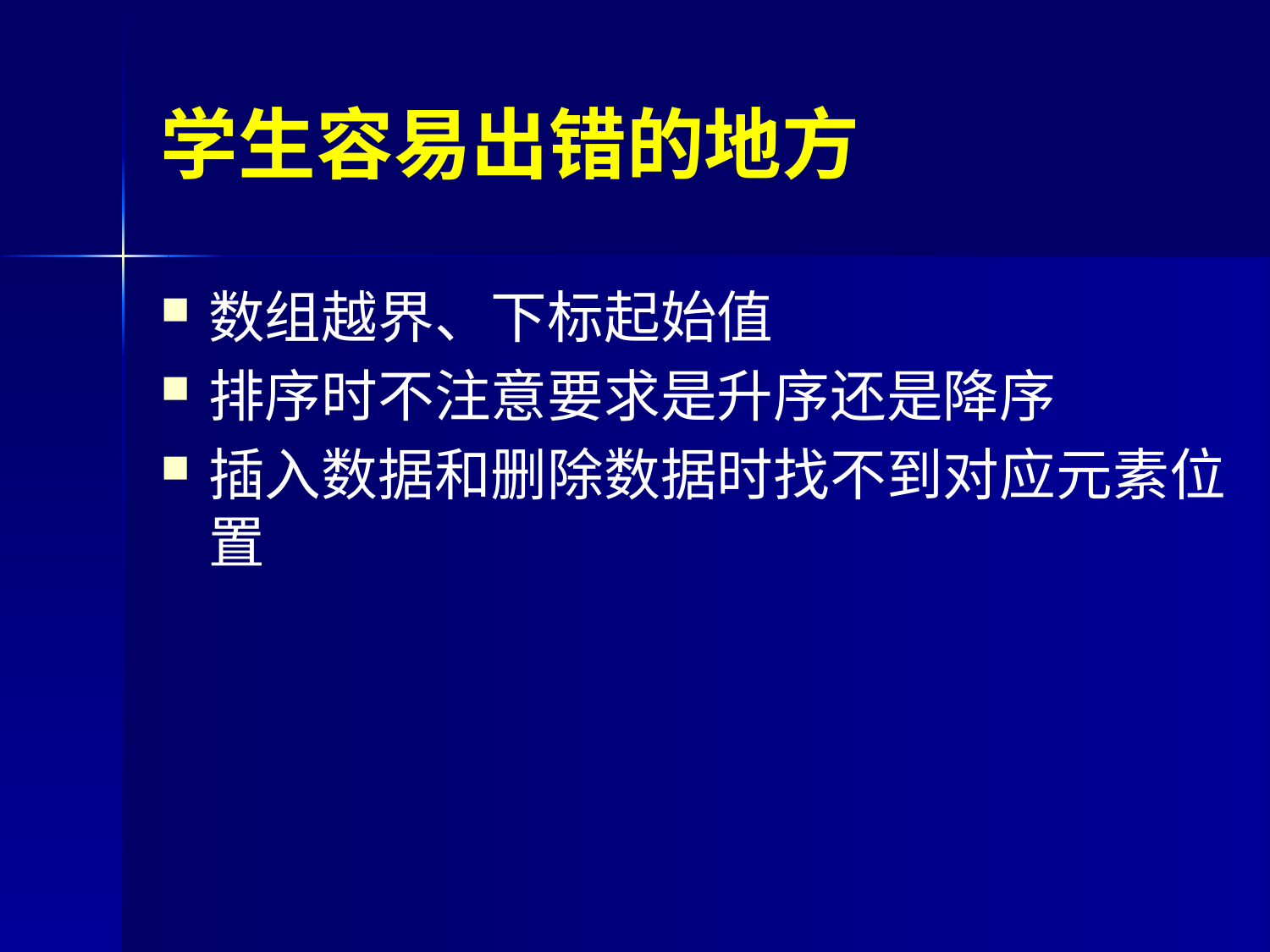

# 学生容易出错的地方
数组越界、下标起始值
排序时不注意要求是升序还是降序
插入数据和删除数据时找不到对应元素位置